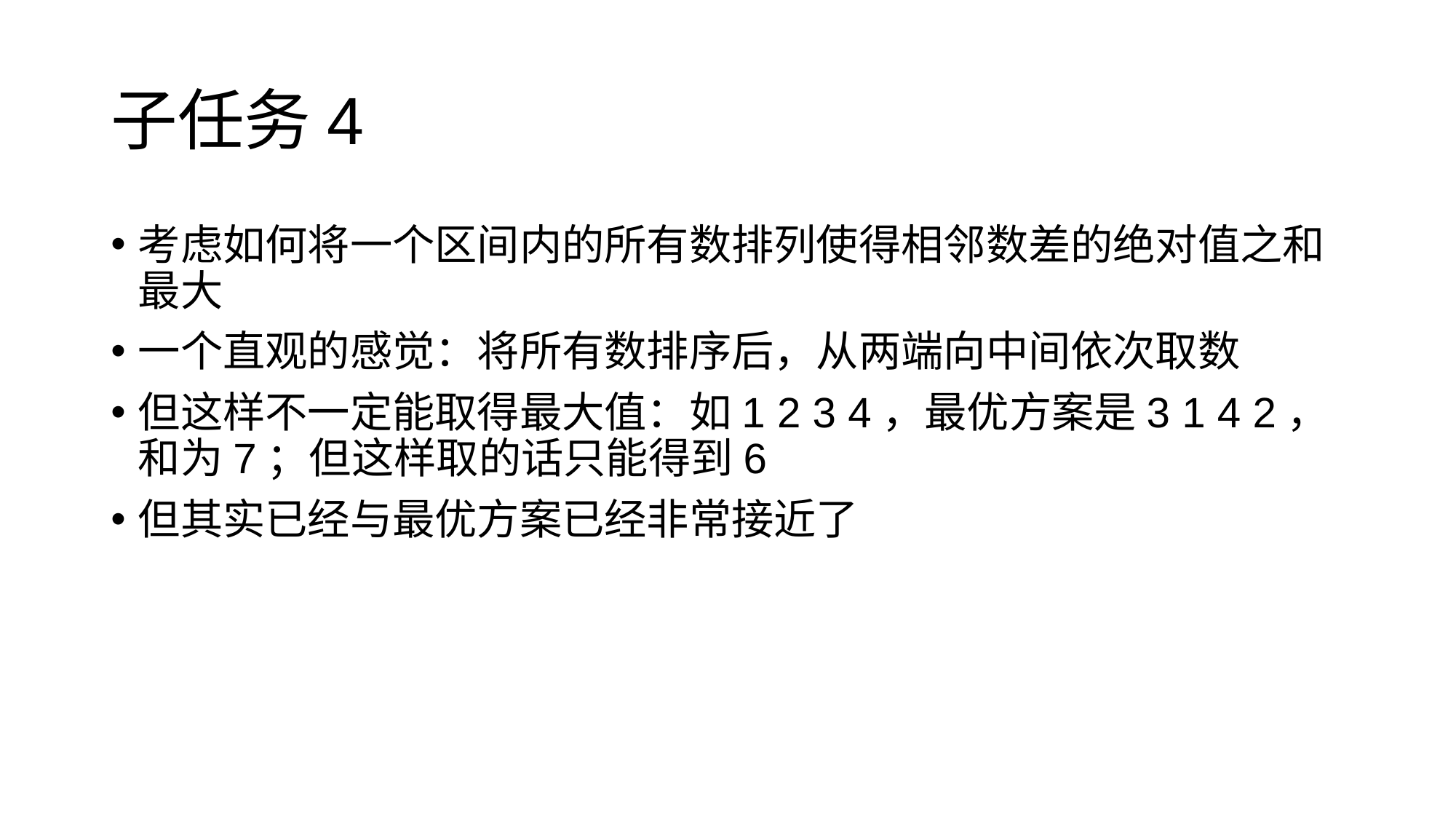

# 子任务4
考虑如何将一个区间内的所有数排列使得相邻数差的绝对值之和最大
一个直观的感觉：将所有数排序后，从两端向中间依次取数
但这样不一定能取得最大值：如1 2 3 4，最优方案是3 1 4 2，和为7；但这样取的话只能得到6
但其实已经与最优方案已经非常接近了